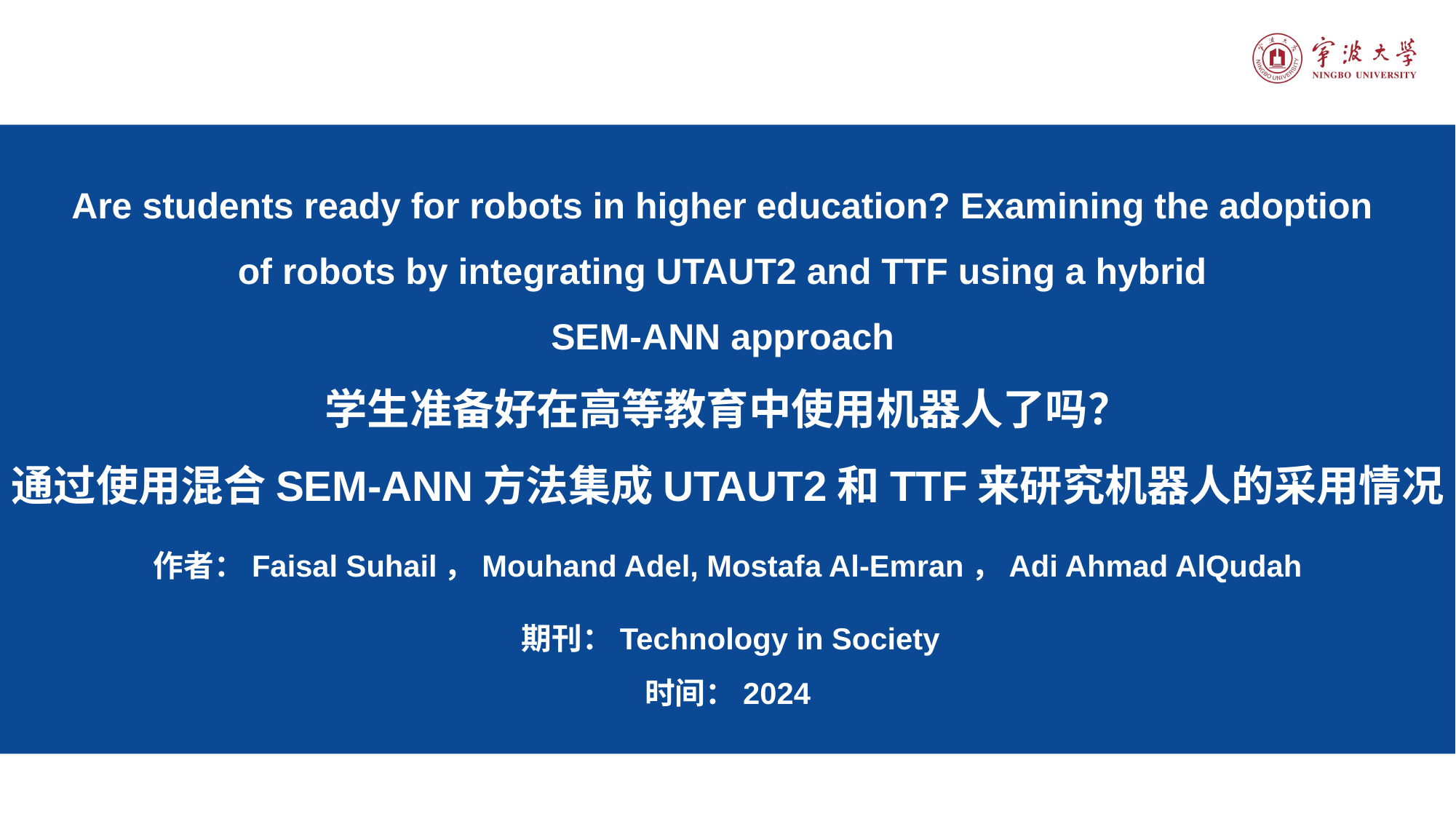

Are students ready for robots in higher education? Examining the adoption
of robots by integrating UTAUT2 and TTF using a hybrid
SEM-ANN approach
学生准备好在高等教育中使用机器人了吗？
通过使用混合SEM-ANN方法集成UTAUT2和TTF来研究机器人的采用情况
作者：Faisal Suhail，Mouhand Adel, Mostafa Al-Emran，Adi Ahmad AlQudah
 期刊：Technology in Society
时间：2024